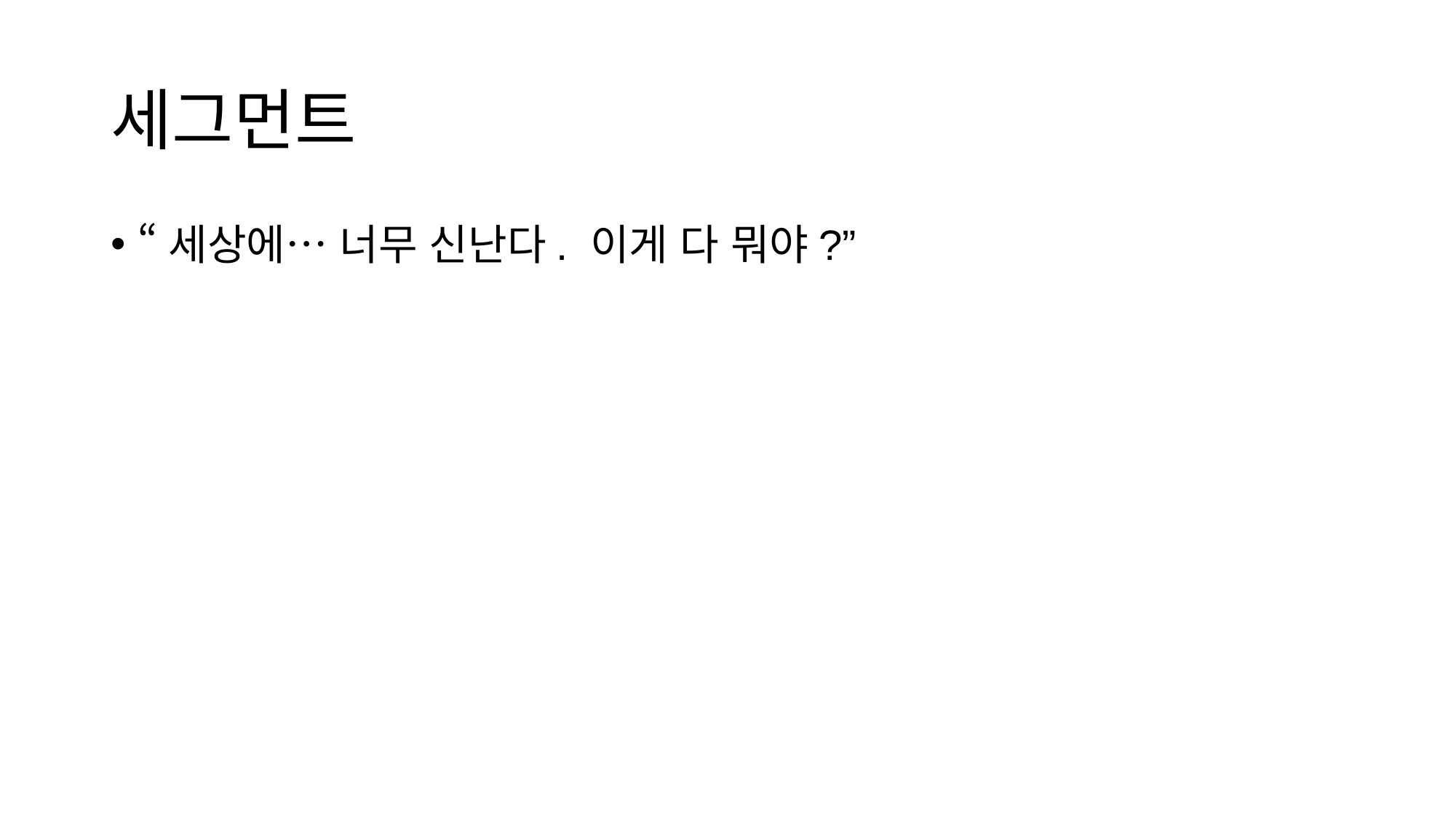

# 세그먼트
“세상에… 너무 신난다. 이게 다 뭐야?”